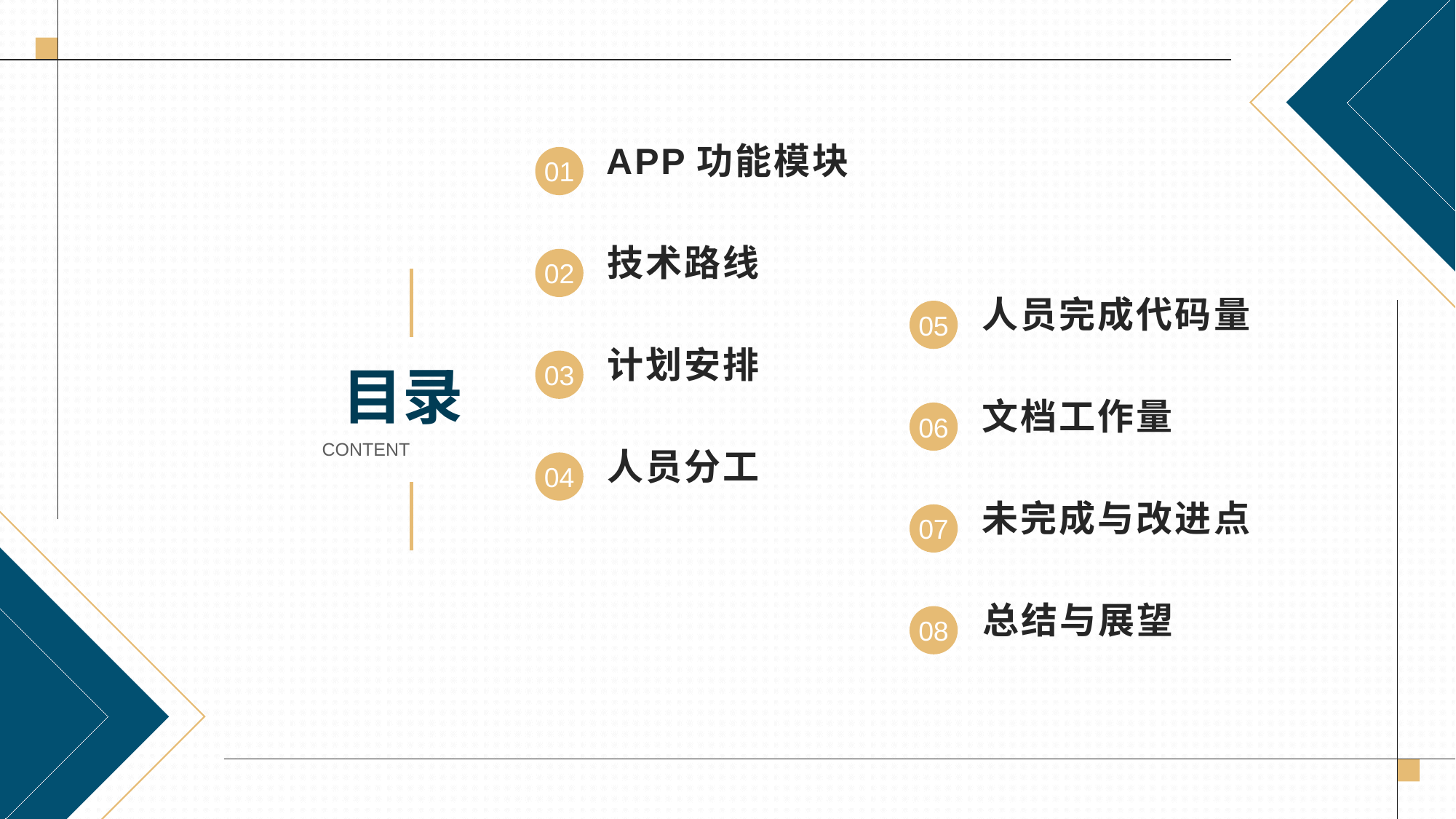

APP功能模块
01
技术路线
02
计划安排
03
人员分工
04
目录
CONTENT
人员完成代码量
05
文档工作量
06
未完成与改进点
07
总结与展望
08